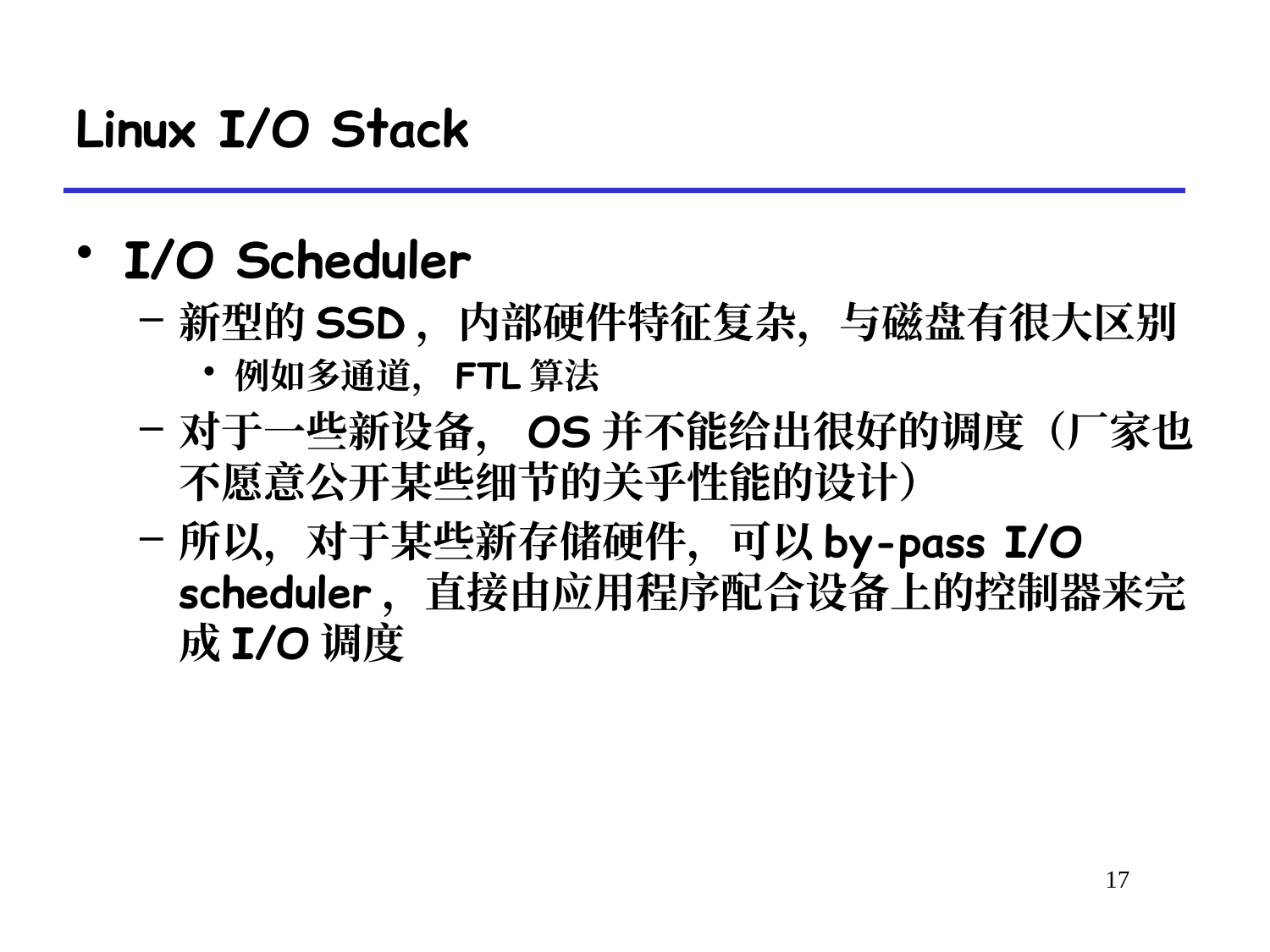

# Linux I/O Stack
I/O Scheduler
新型的SSD，内部硬件特征复杂，与磁盘有很大区别
例如多通道，FTL算法
对于一些新设备，OS并不能给出很好的调度（厂家也不愿意公开某些细节的关乎性能的设计）
所以，对于某些新存储硬件，可以by-pass I/O scheduler，直接由应用程序配合设备上的控制器来完成I/O调度
17